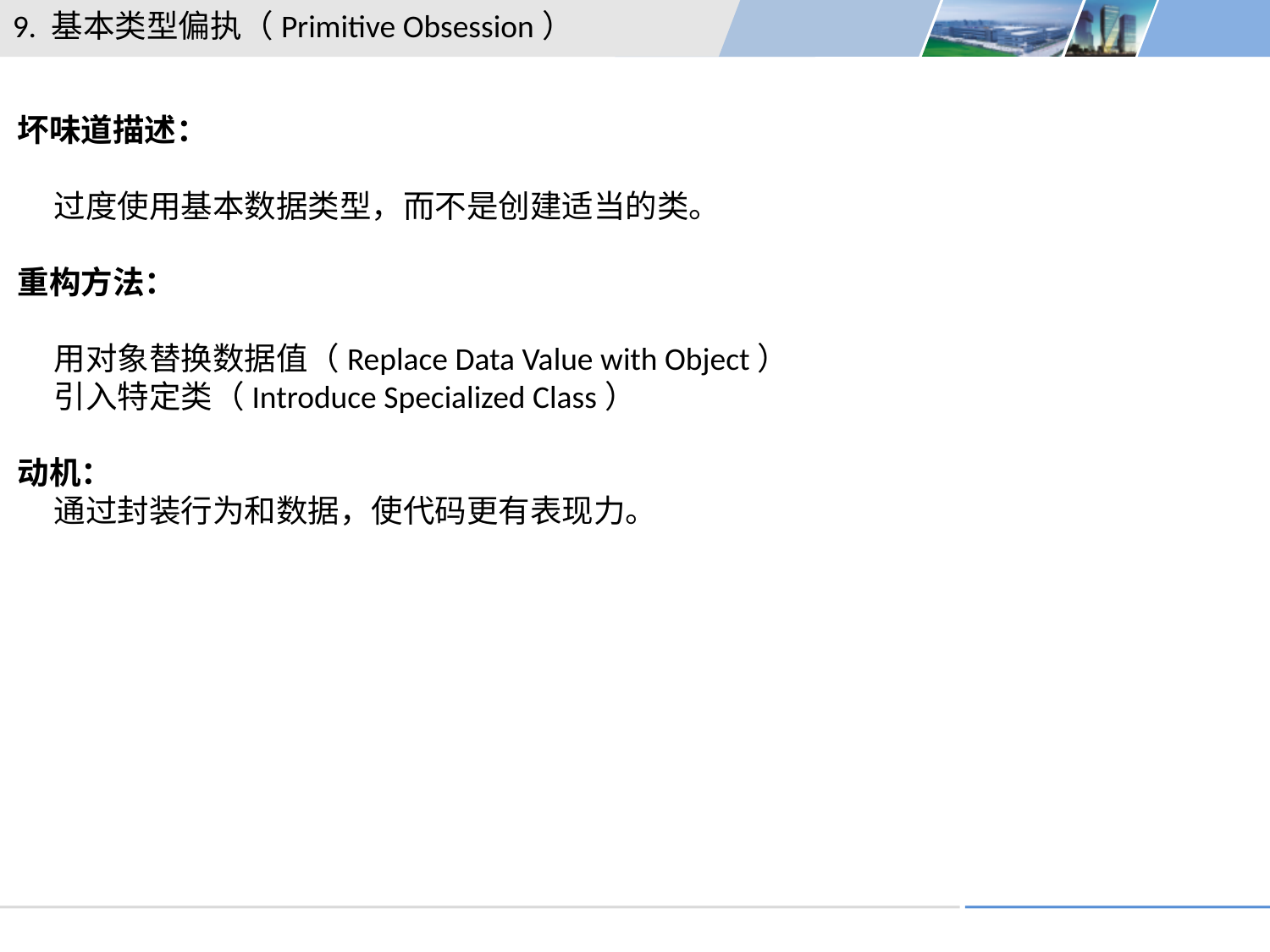

9. 基本类型偏执（Primitive Obsession）
坏味道描述：

    过度使用基本数据类型，而不是创建适当的类。

重构方法：

    用对象替换数据值（Replace Data Value with Object）
    引入特定类（Introduce Specialized Class）

动机：
    通过封装行为和数据，使代码更有表现力。